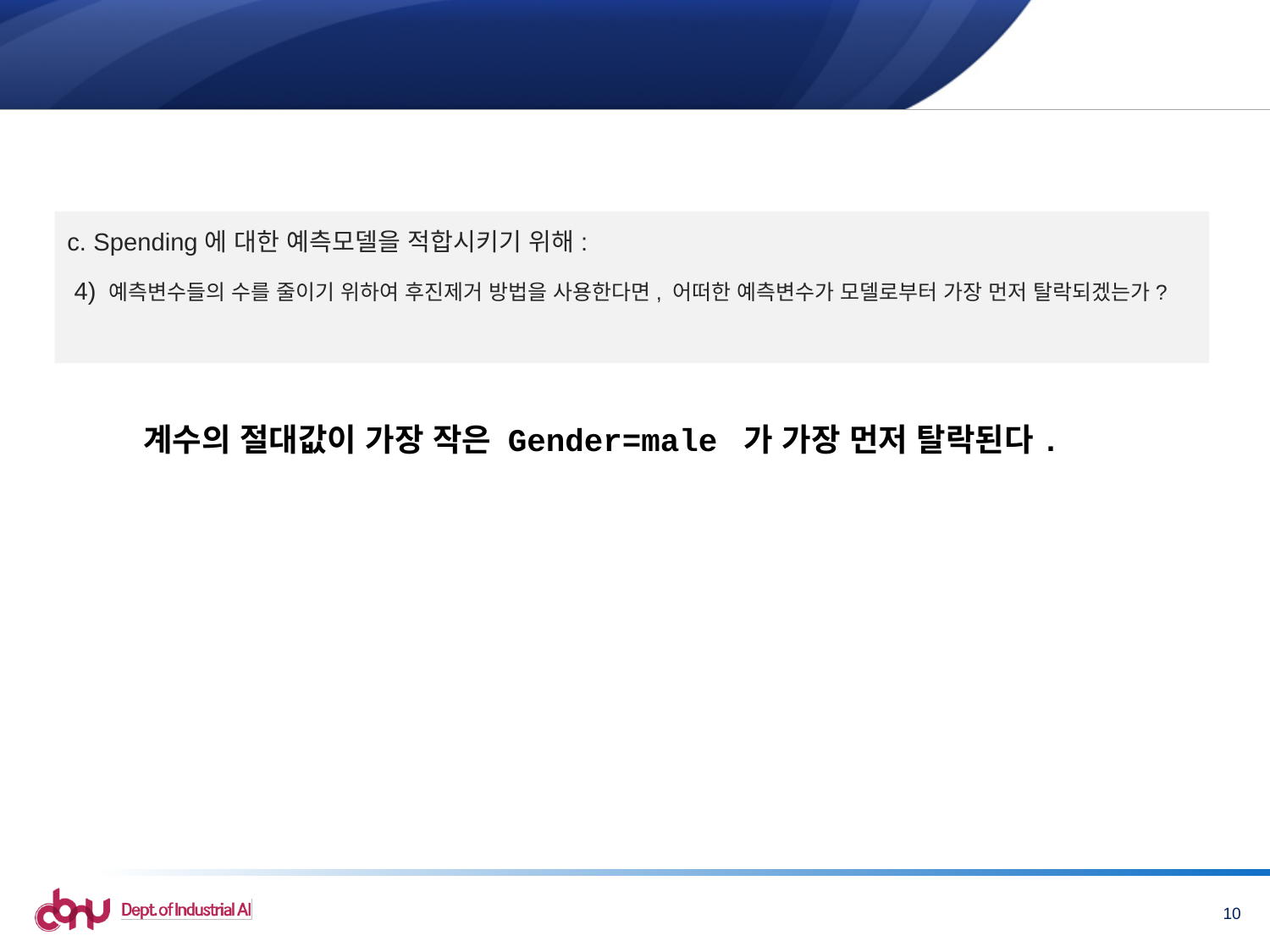

# 예측변수들의 수를 줄이기 위하여 후진제거 방법을 사용한다면, 어떠한 예측변수가 모델로부터 가장 먼저 탈락되겠는가?
c. Spending에 대한 예측모델을 적합시키기 위해:
 4) 예측변수들의 수를 줄이기 위하여 후진제거 방법을 사용한다면, 어떠한 예측변수가 모델로부터 가장 먼저 탈락되겠는가?
계수의 절대값이 가장 작은 Gender=male 가 가장 먼저 탈락된다.